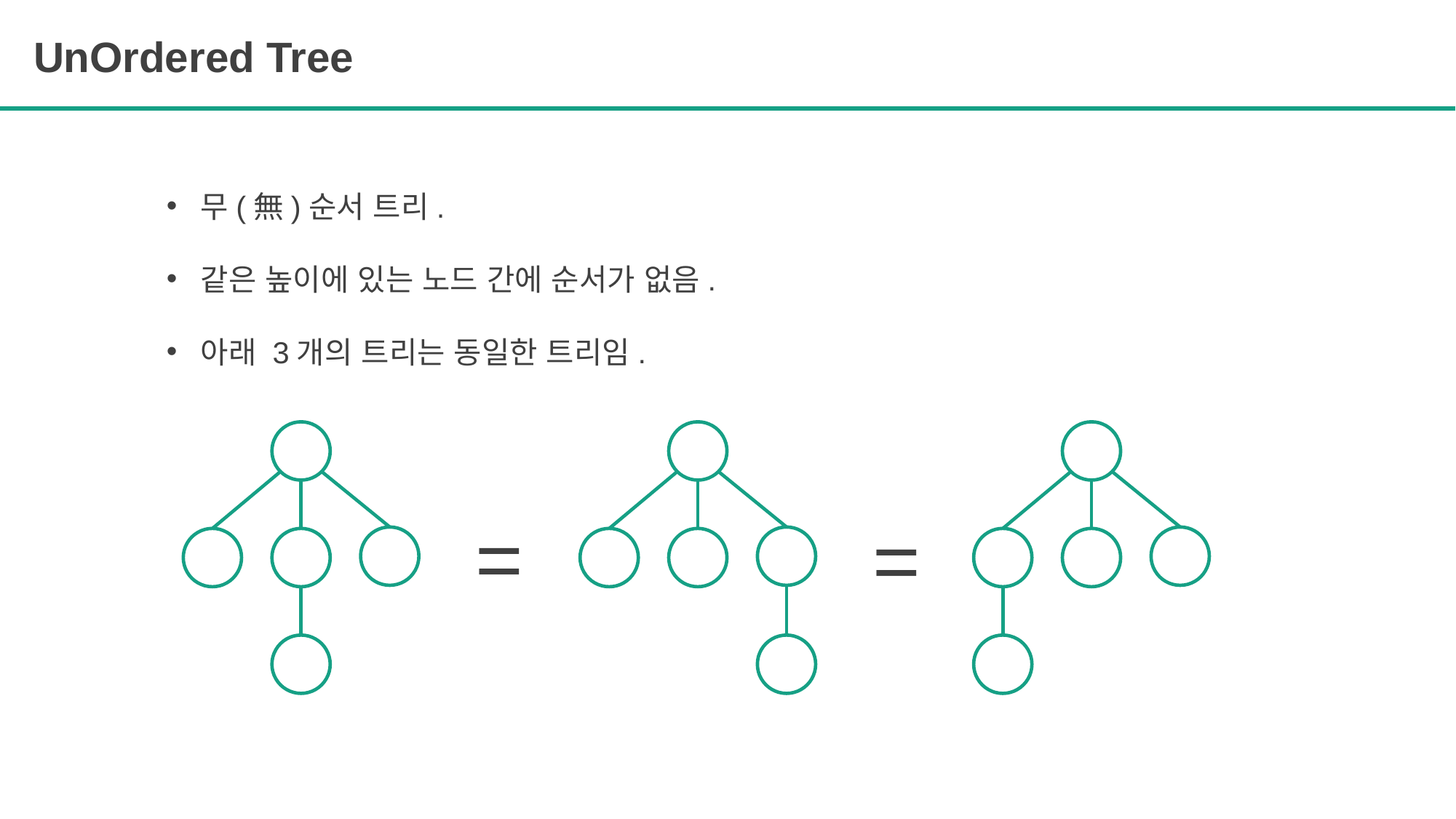

UnOrdered Tree
무(無)순서 트리.

같은 높이에 있는 노드 간에 순서가 없음.

아래 3개의 트리는 동일한 트리임.

=
=